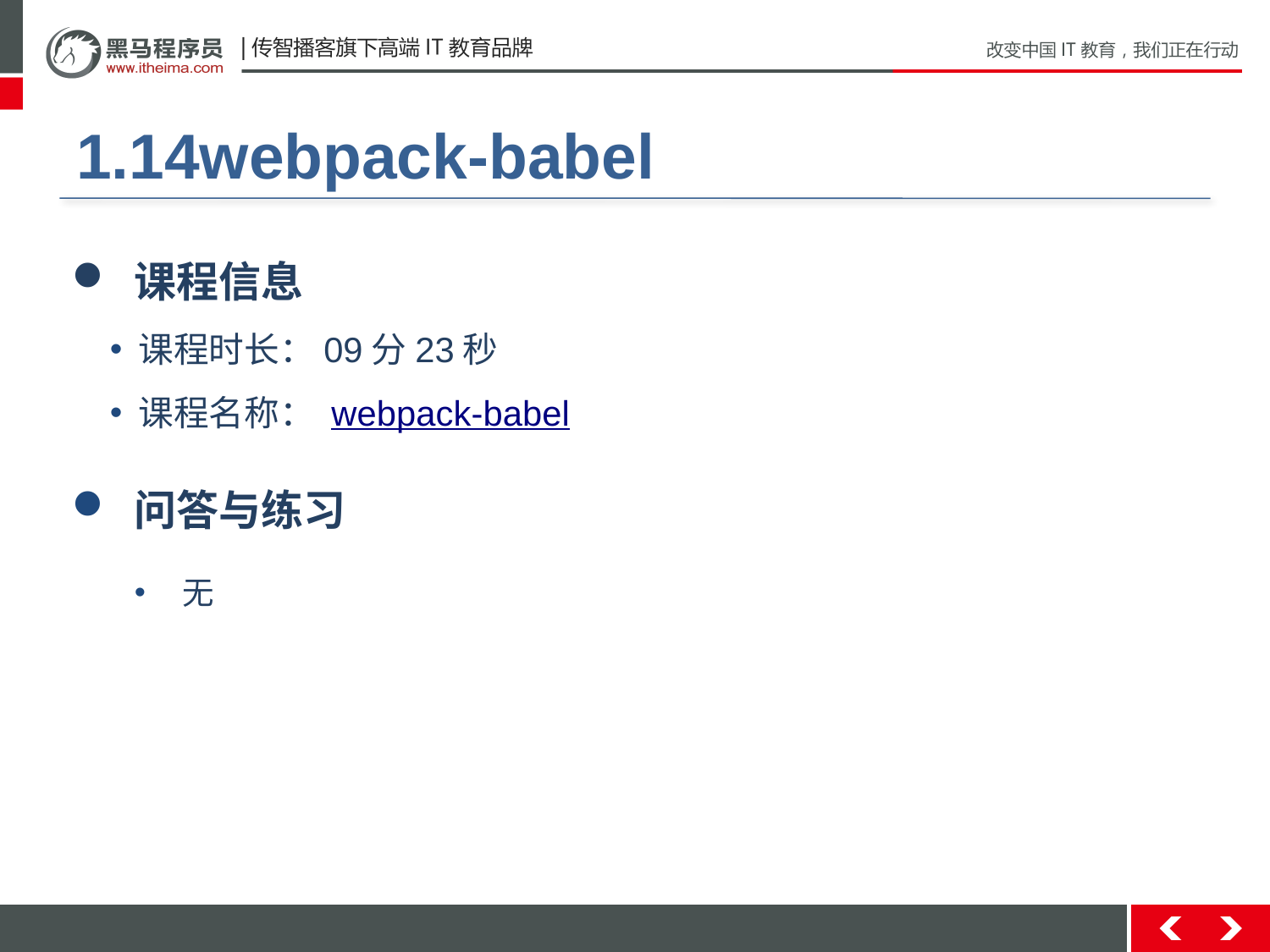

#
1.14webpack-babel
 课程信息
 课程时长：09分23秒
 课程名称： webpack-babel
 问答与练习
无